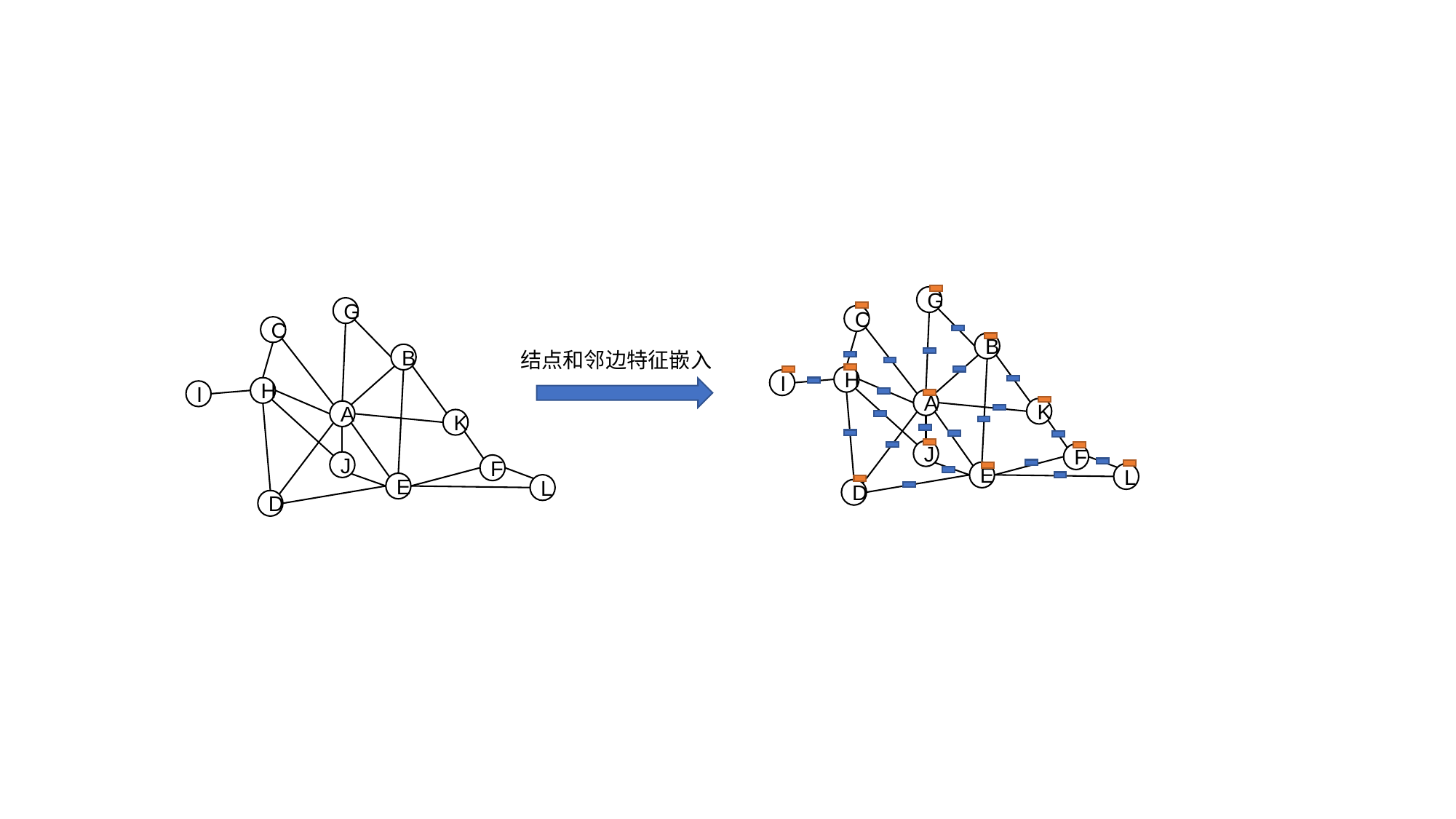

G
C
B
H
I
A
K
J
F
E
L
D

G
C
B
H
I
A
K
J
F
E
L
D
结点和邻边特征嵌入